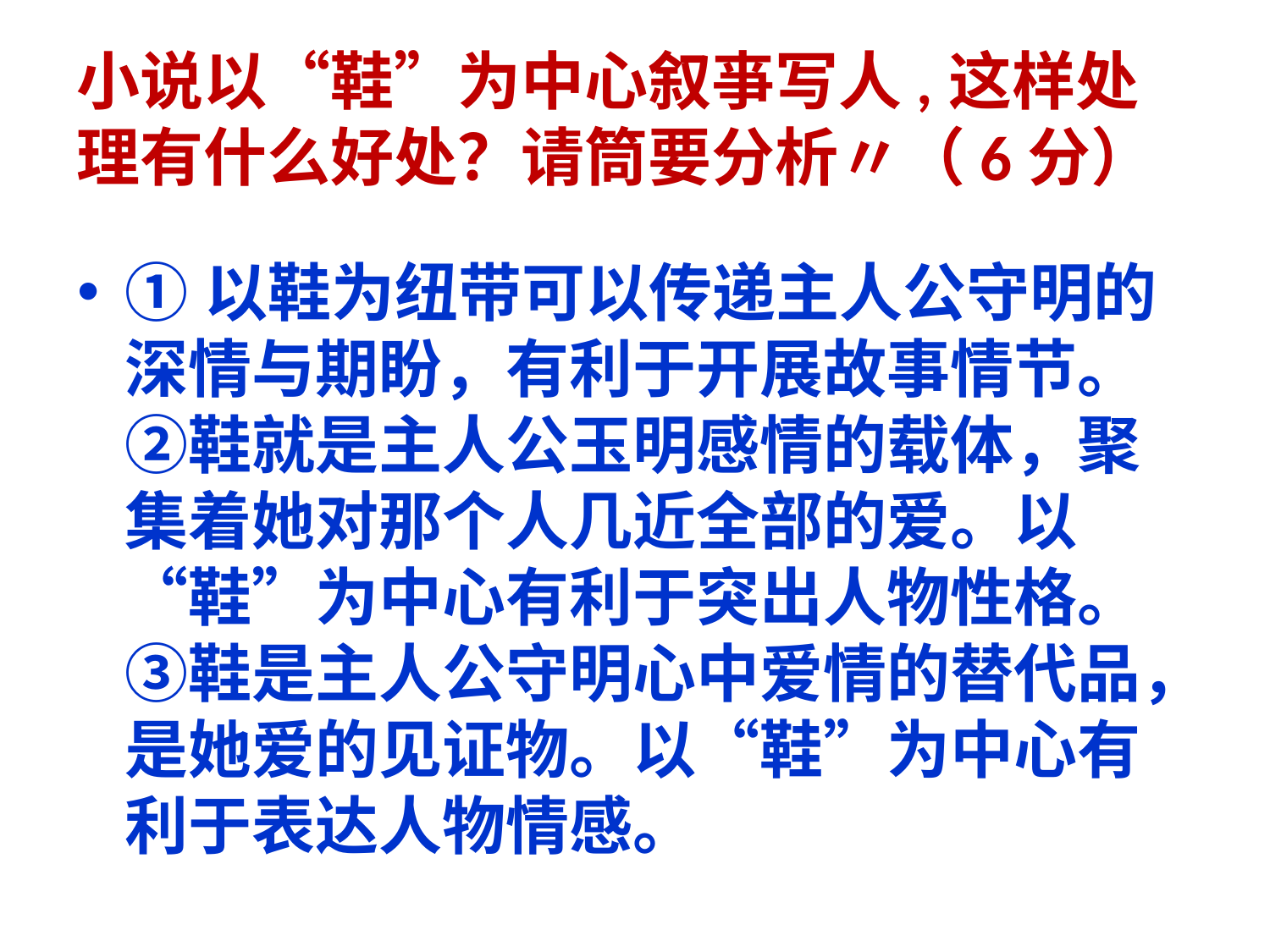

# 小说以“鞋”为中心叙亊写人,这样处理有什么好处？请筒要分析〃（6分）
①以鞋为纽带可以传递主人公守明的深情与期盼，有利于开展故事情节。②鞋就是主人公玉明感情的载体，聚集着她对那个人几近全部的爱。以“鞋”为中心有利于突出人物性格。③鞋是主人公守明心中爱情的替代品，是她爱的见证物。以“鞋”为中心有利于表达人物情感。